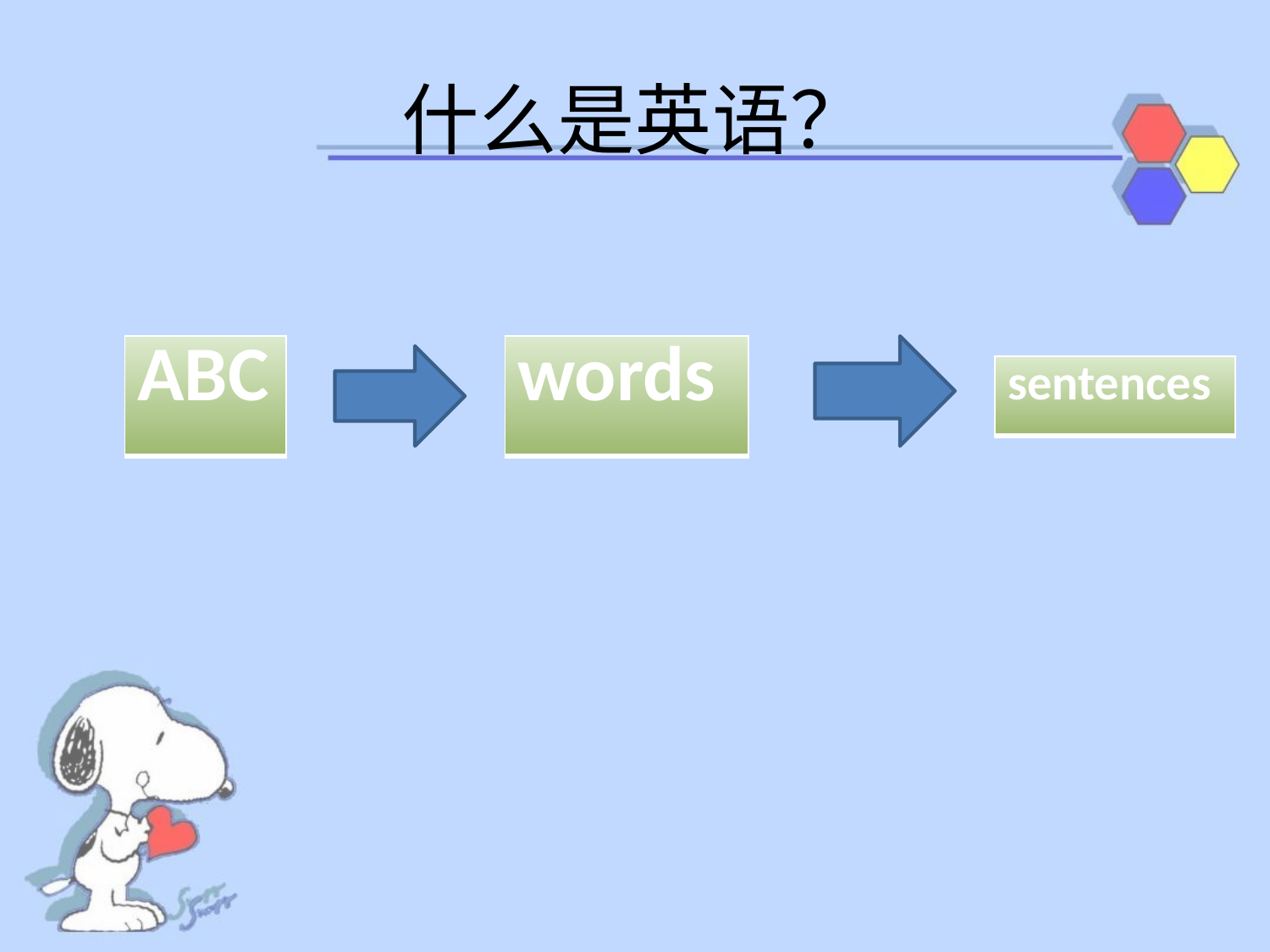

# 什么是英语？
| ABC |
| --- |
| words |
| --- |

| sentences |
| --- |